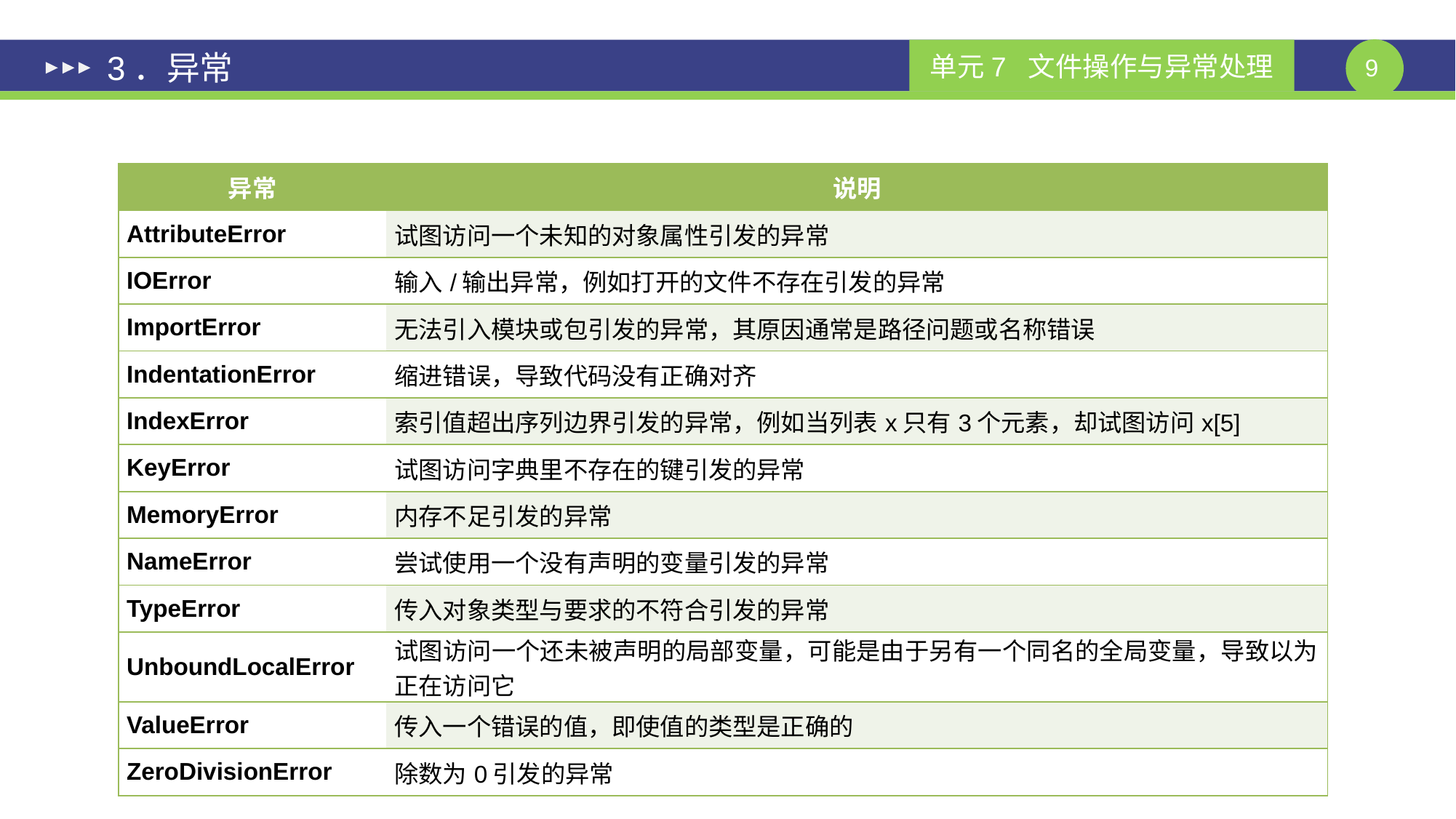

# 3．异常
| 异常 | 说明 |
| --- | --- |
| AttributeError | 试图访问一个未知的对象属性引发的异常 |
| IOError | 输入/输出异常，例如打开的文件不存在引发的异常 |
| ImportError | 无法引入模块或包引发的异常，其原因通常是路径问题或名称错误 |
| IndentationError | 缩进错误，导致代码没有正确对齐 |
| IndexError | 索引值超出序列边界引发的异常，例如当列表x只有3个元素，却试图访问x[5] |
| KeyError | 试图访问字典里不存在的键引发的异常 |
| MemoryError | 内存不足引发的异常 |
| NameError | 尝试使用一个没有声明的变量引发的异常 |
| TypeError | 传入对象类型与要求的不符合引发的异常 |
| UnboundLocalError | 试图访问一个还未被声明的局部变量，可能是由于另有一个同名的全局变量，导致以为正在访问它 |
| ValueError | 传入一个错误的值，即使值的类型是正确的 |
| ZeroDivisionError | 除数为0引发的异常 |